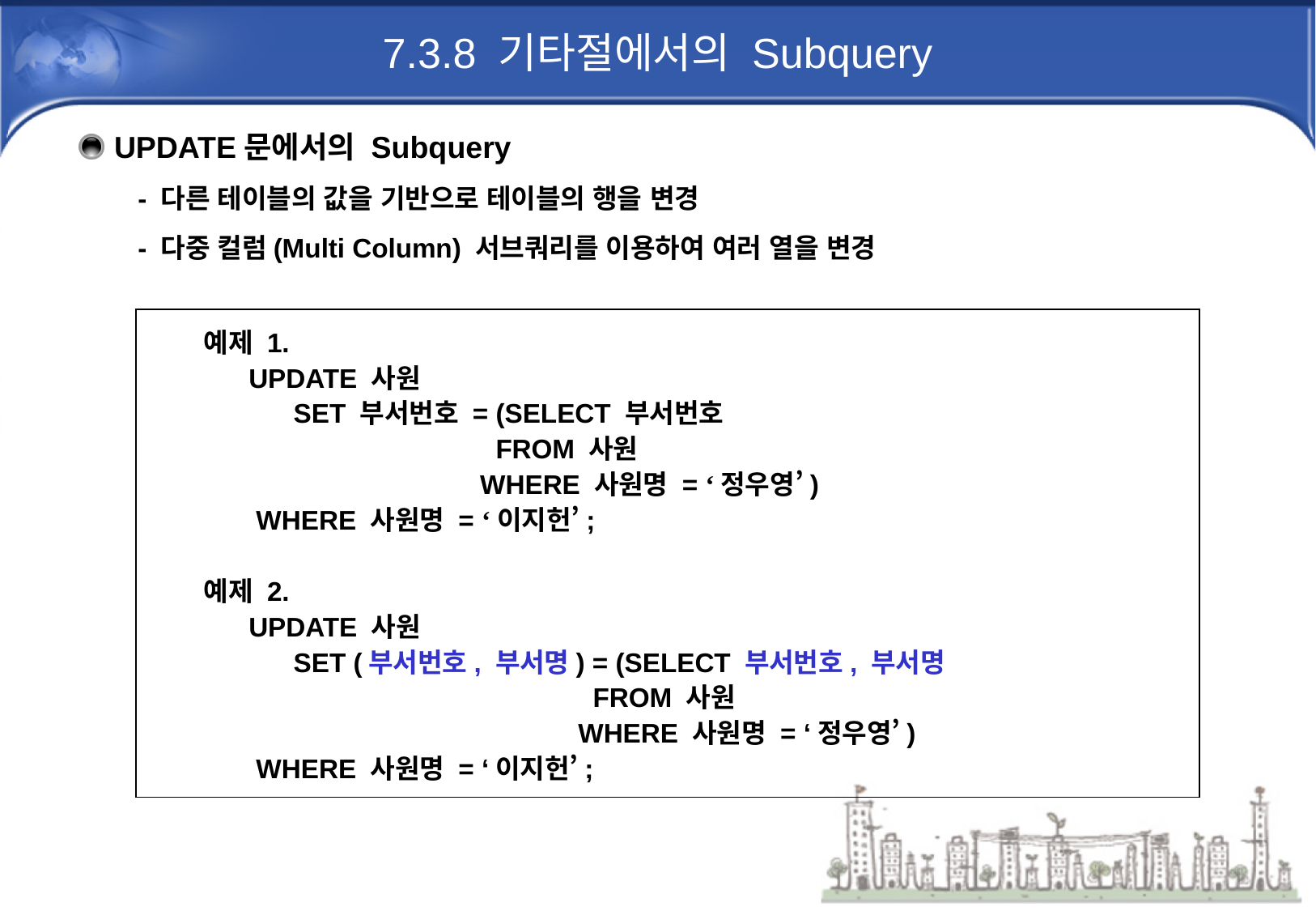

# 7.3.8 기타절에서의 Subquery
UPDATE문에서의 Subquery
- 다른 테이블의 값을 기반으로 테이블의 행을 변경
- 다중 컬럼(Multi Column) 서브쿼리를 이용하여 여러 열을 변경

예제 1.
      UPDATE 사원
            SET 부서번호 = (SELECT 부서번호
                                       FROM 사원
                                     WHERE 사원명 = ‘정우영’)
       WHERE 사원명 = ‘이지헌’;

예제 2.
      UPDATE 사원
            SET (부서번호, 부서명) = (SELECT 부서번호, 부서명
                                                    FROM 사원
                                                  WHERE 사원명 = ‘정우영’)
       WHERE 사원명 = ‘이지헌’;